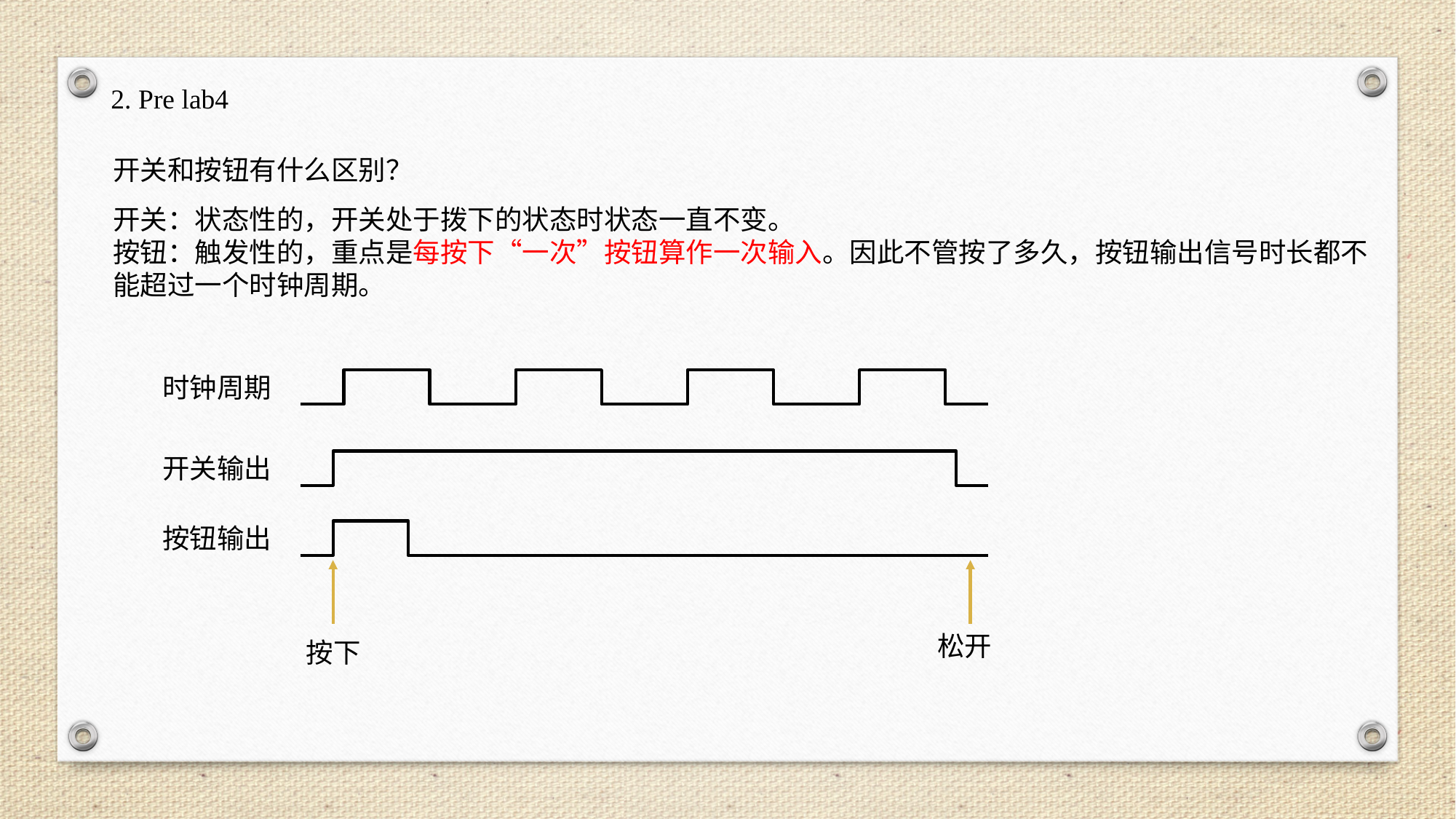

2. Pre lab4
开关和按钮有什么区别？
开关：状态性的，开关处于拨下的状态时状态一直不变。
按钮：触发性的，重点是每按下“一次”按钮算作一次输入。因此不管按了多久，按钮输出信号时长都不能超过一个时钟周期。
时钟周期
开关输出
按钮输出
松开
按下